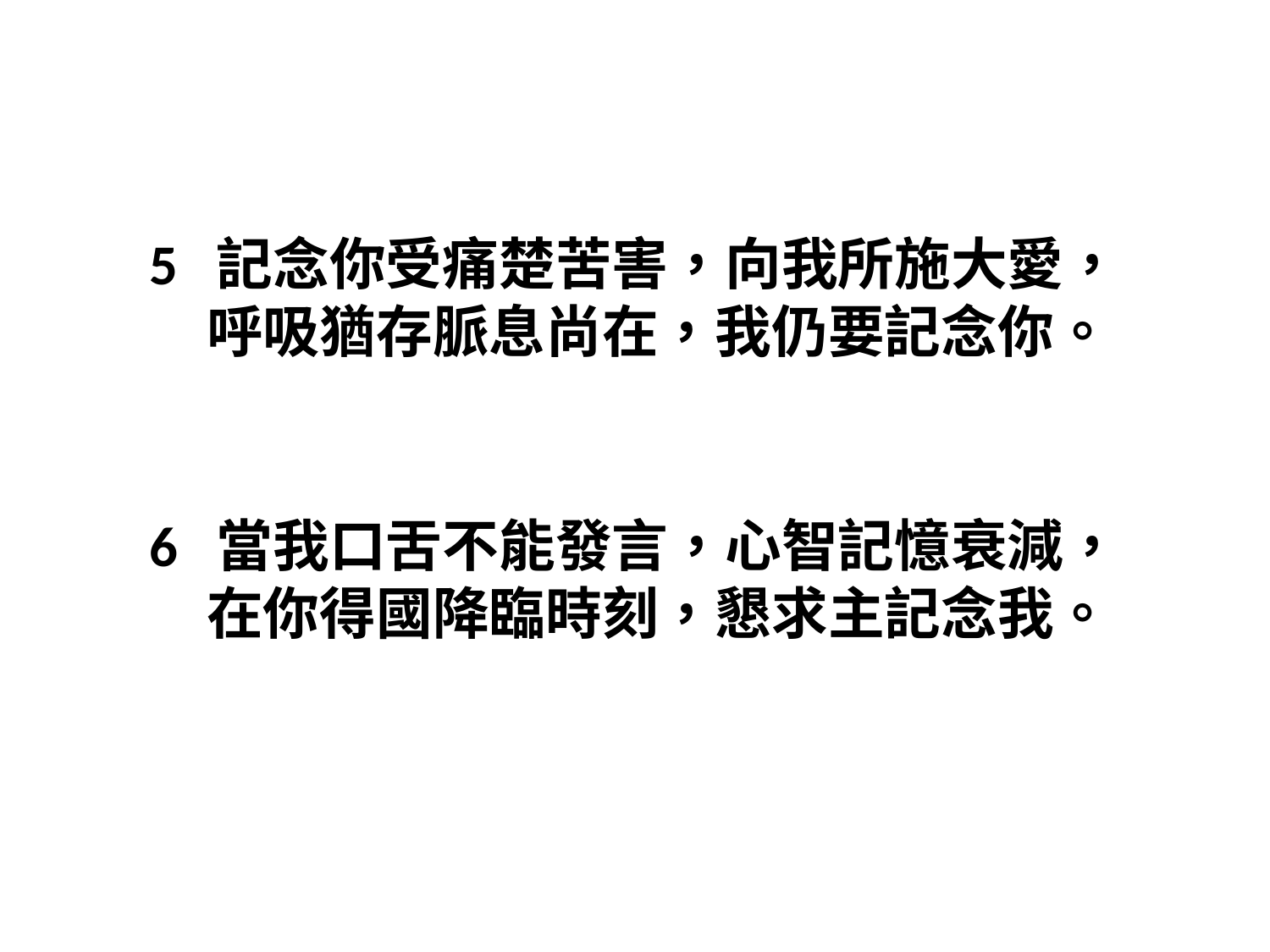

#
5  記念你受痛楚苦害，向我所施大愛，
呼吸猶存脈息尚在，我仍要記念你。
6  當我口舌不能發言，心智記憶衰減，
在你得國降臨時刻，懇求主記念我。